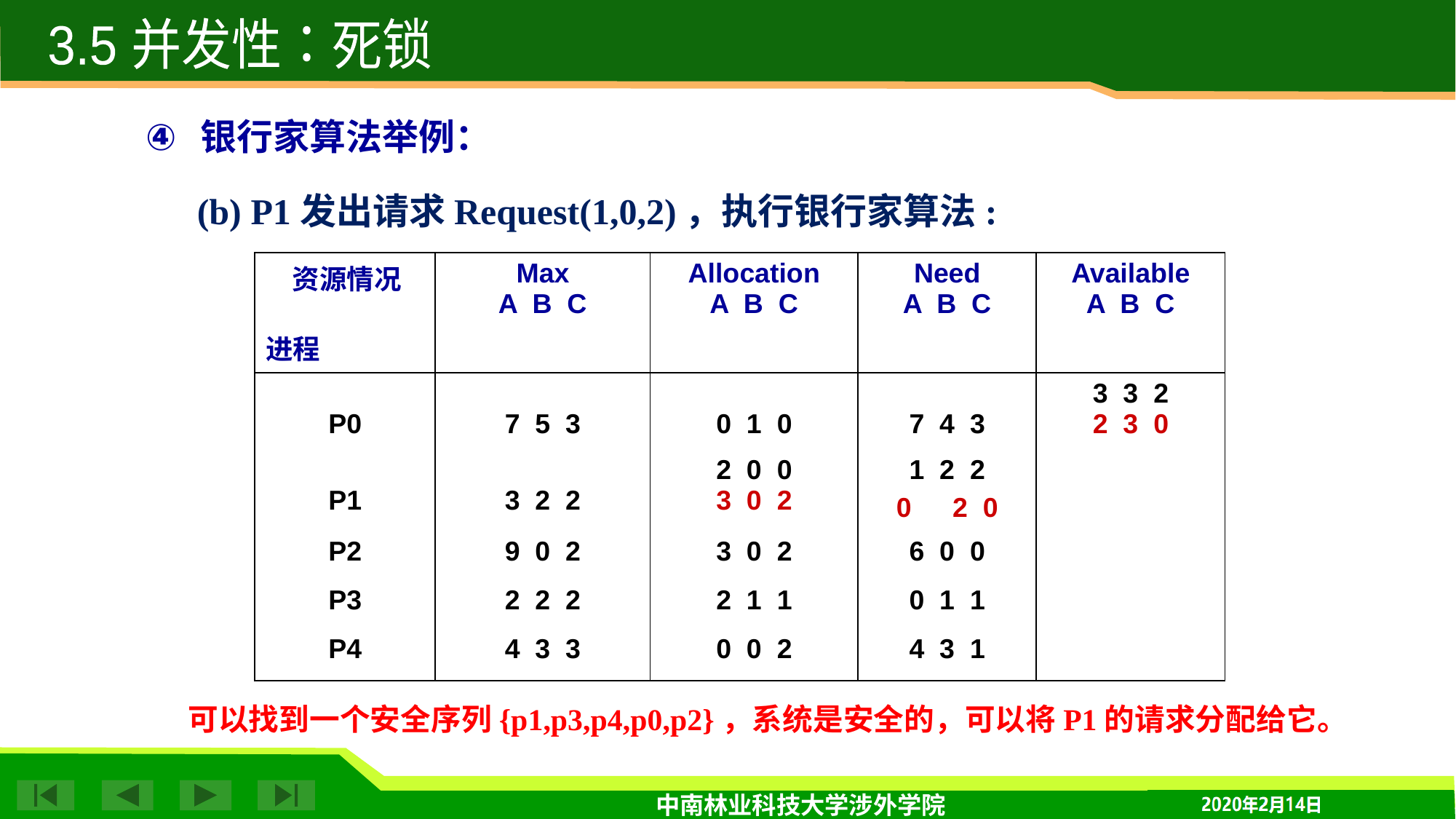

3.5 并发性：死锁
银行家算法举例：
(b) P1发出请求Request(1,0,2)，执行银行家算法:
| 资源情况 进程 | Max A B C | Allocation A B C | Need A B C | Available A B C |
| --- | --- | --- | --- | --- |
| P0 | 7 5 3 | 0 1 0 | 7 4 3 | 3 3 2 2 3 0 |
| P1 | 3 2 2 | 2 0 0 3 0 2 | 1 2 2 0　2 0 |  |
| P2 | 9 0 2 | 3 0 2 | 6 0 0 |  |
| P3 | 2 2 2 | 2 1 1 | 0 1 1 |  |
| P4 | 4 3 3 | 0 0 2 | 4 3 1 |  |
     可以找到一个安全序列{p1,p3,p4,p0,p2}，系统是安全的，可以将P1的请求分配给它。